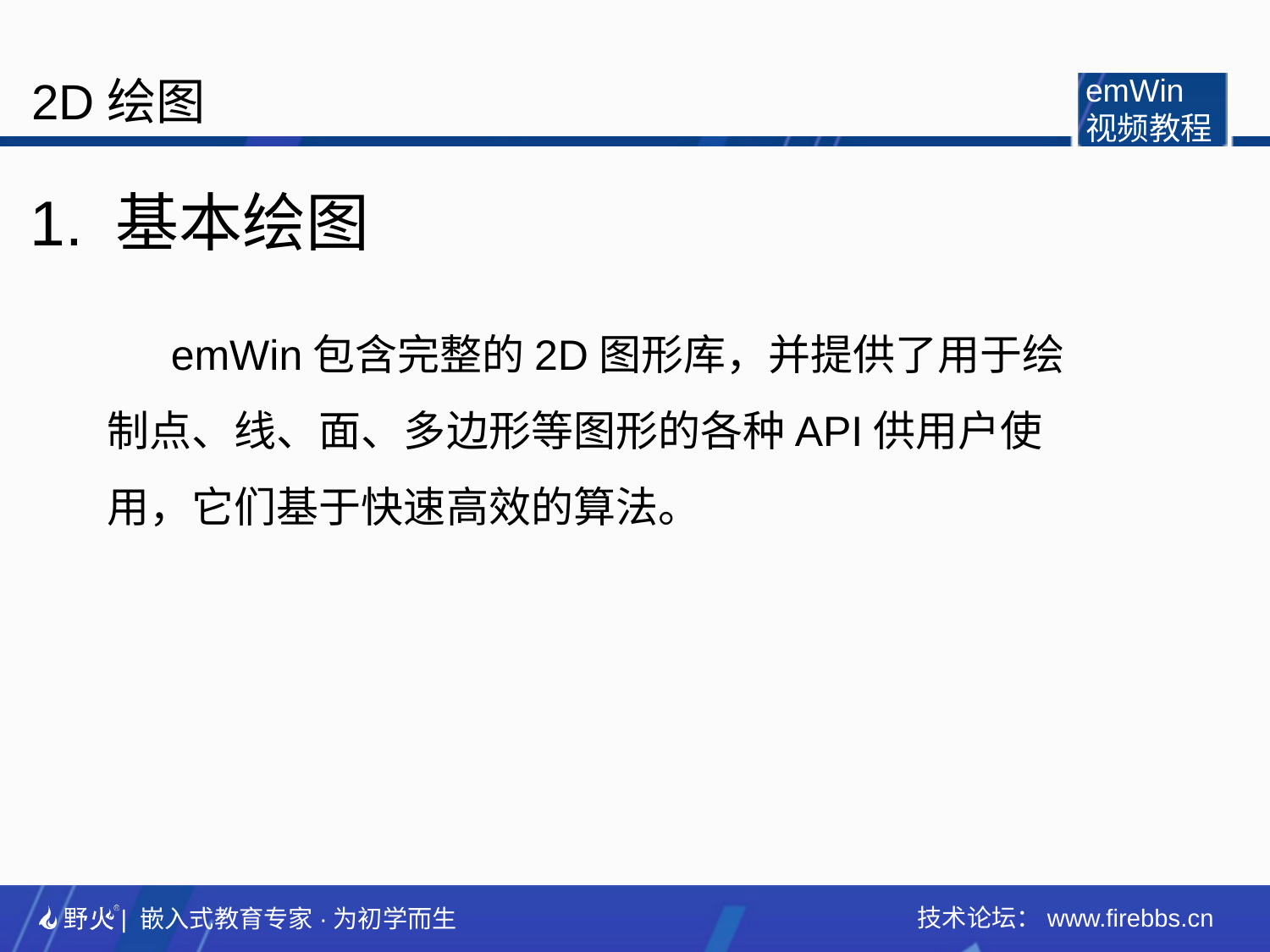

2D绘图
emWin
视频教程
1. 基本绘图
emWin包含完整的2D图形库，并提供了用于绘制点、线、面、多边形等图形的各种API供用户使用，它们基于快速高效的算法。